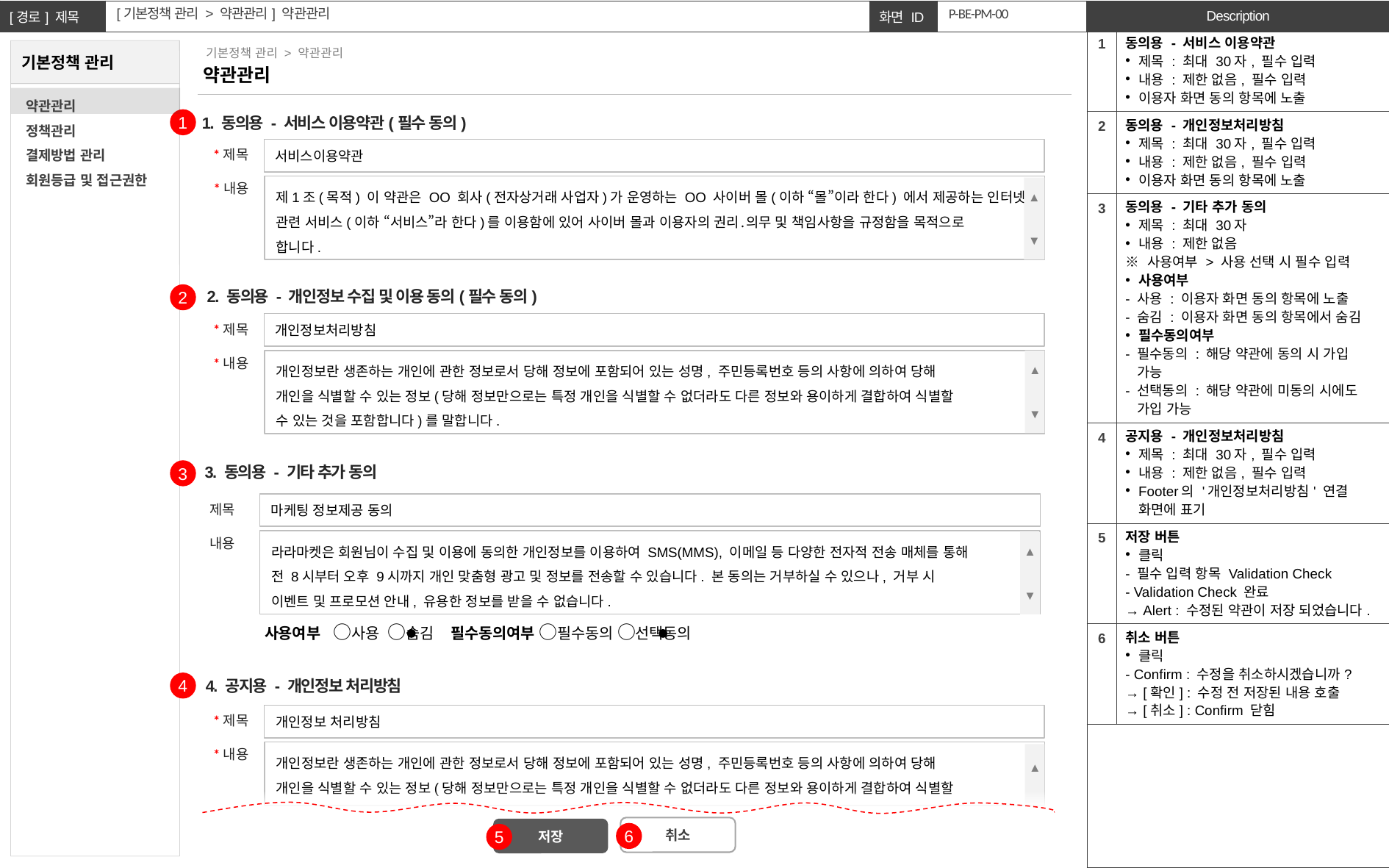

[기본정책 관리 > 약관관리] 약관관리
# P-BE-PM-00
| 1 | 동의용 - 서비스 이용약관 제목 : 최대 30자, 필수 입력 내용 : 제한 없음, 필수 입력 이용자 화면 동의 항목에 노출 |
| --- | --- |
| 2 | 동의용 - 개인정보처리방침 제목 : 최대 30자, 필수 입력 내용 : 제한 없음, 필수 입력 이용자 화면 동의 항목에 노출 |
| 3 | 동의용 - 기타 추가 동의 제목 : 최대 30자 내용 : 제한 없음 ※ 사용여부 > 사용 선택 시 필수 입력 사용여부 - 사용 : 이용자 화면 동의 항목에 노출 - 숨김 : 이용자 화면 동의 항목에서 숨김 필수동의여부 - 필수동의 : 해당 약관에 동의 시 가입 가능 - 선택동의 : 해당 약관에 미동의 시에도 가입 가능 |
| 4 | 공지용 - 개인정보처리방침 제목 : 최대 30자, 필수 입력 내용 : 제한 없음, 필수 입력 Footer의 '개인정보처리방침' 연결 화면에 표기 |
| 5 | 저장 버튼 클릭 - 필수 입력 항목 Validation Check - Validation Check 완료 → Alert : 수정된 약관이 저장 되었습니다. |
| 6 | 취소 버튼 클릭 - Confirm : 수정을 취소하시겠습니까? → [확인] : 수정 전 저장된 내용 호출 → [취소] : Confirm 닫힘 |
|  |  |
기본정책 관리 > 약관관리
약관관리

1. 동의용 - 서비스 이용약관(필수 동의)
1
 서비스이용약관
*제목
*내용
 제1조(목적) 이 약관은 OO 회사(전자상거래 사업자)가 운영하는 OO 사이버 몰(이하 “몰”이라 한다) 에서 제공하는 인터넷
 관련 서비스(이하 “서비스”라 한다)를 이용함에 있어 사이버 몰과 이용자의 권리․의무 및 책임사항을 규정함을 목적으로
 합니다.
▲

▼
2. 동의용 - 개인정보 수집 및 이용 동의(필수 동의)
2
 개인정보처리방침
*제목
*내용
 개인정보란 생존하는 개인에 관한 정보로서 당해 정보에 포함되어 있는 성명, 주민등록번호 등의 사항에 의하여 당해
 개인을 식별할 수 있는 정보(당해 정보만으로는 특정 개인을 식별할 수 없더라도 다른 정보와 용이하게 결합하여 식별할
 수 있는 것을 포함합니다)를 말합니다.
▲

▼
3. 동의용 - 기타 추가 동의
3
 마케팅 정보제공 동의
제목
내용
 라라마켓은 회원님이 수집 및 이용에 동의한 개인정보를 이용하여 SMS(MMS), 이메일 등 다양한 전자적 전송 매체를 통해
 전 8시부터 오후 9시까지 개인 맞춤형 광고 및 정보를 전송할 수 있습니다. 본 동의는 거부하실 수 있으나, 거부 시
 이벤트 및 프로모션 안내, 유용한 정보를 받을 수 없습니다.
▲

▼
사용여부   ○사용  ○숨김    필수동의여부 ○필수동의 ○선택동의

4. 공지용 - 개인정보 처리방침
4
 개인정보 처리방침
*제목
*내용
 개인정보란 생존하는 개인에 관한 정보로서 당해 정보에 포함되어 있는 성명, 주민등록번호 등의 사항에 의하여 당해
 개인을 식별할 수 있는 정보(당해 정보만으로는 특정 개인을 식별할 수 없더라도 다른 정보와 용이하게 결합하여 식별할
▲

취소
저장
6
5